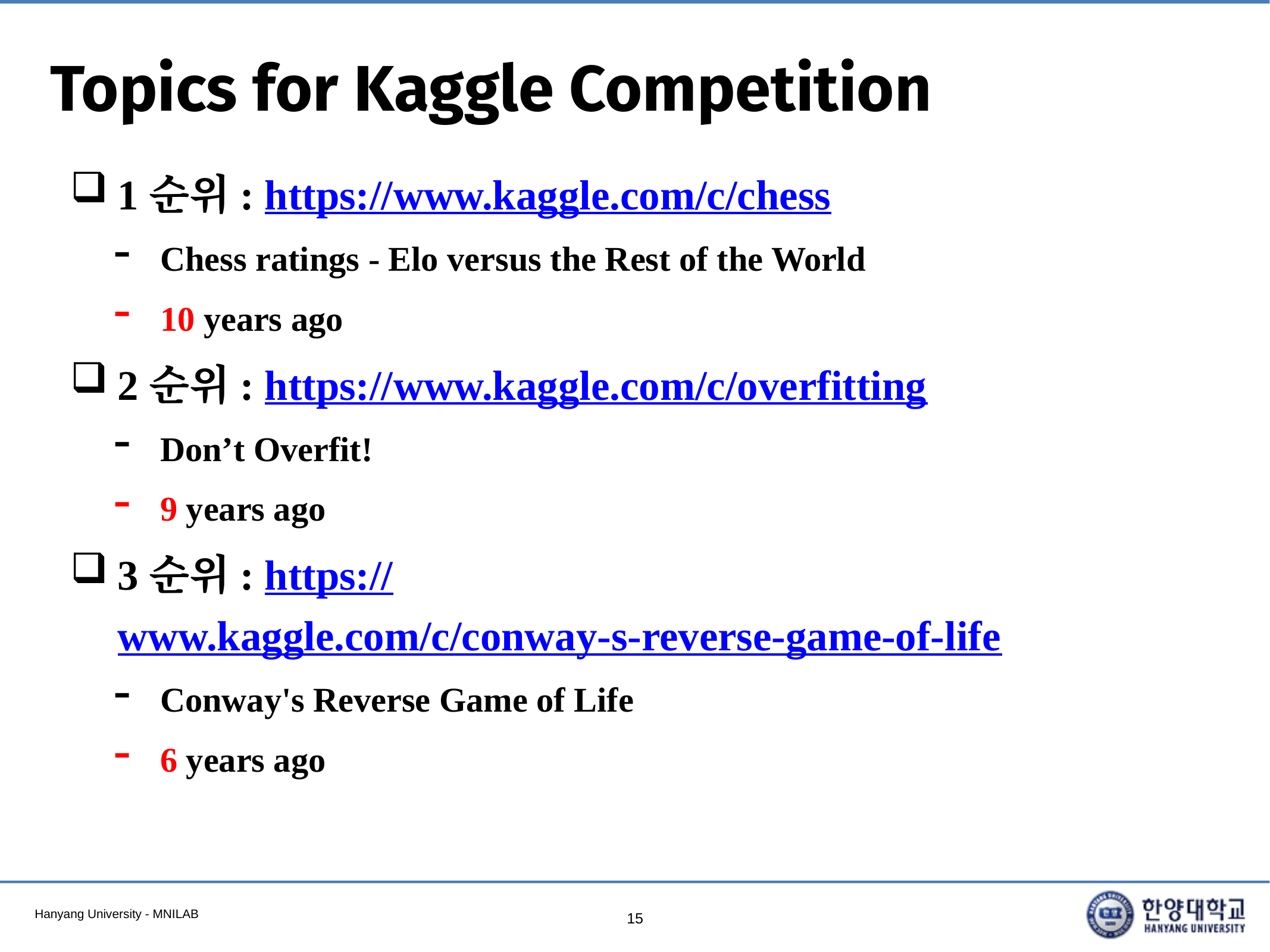

# Topics for Kaggle Competition
1순위: https://www.kaggle.com/c/chess
Chess ratings - Elo versus the Rest of the World
10 years ago
2순위: https://www.kaggle.com/c/overfitting
Don’t Overfit!
9 years ago
3순위: https://www.kaggle.com/c/conway-s-reverse-game-of-life
Conway's Reverse Game of Life
6 years ago
15